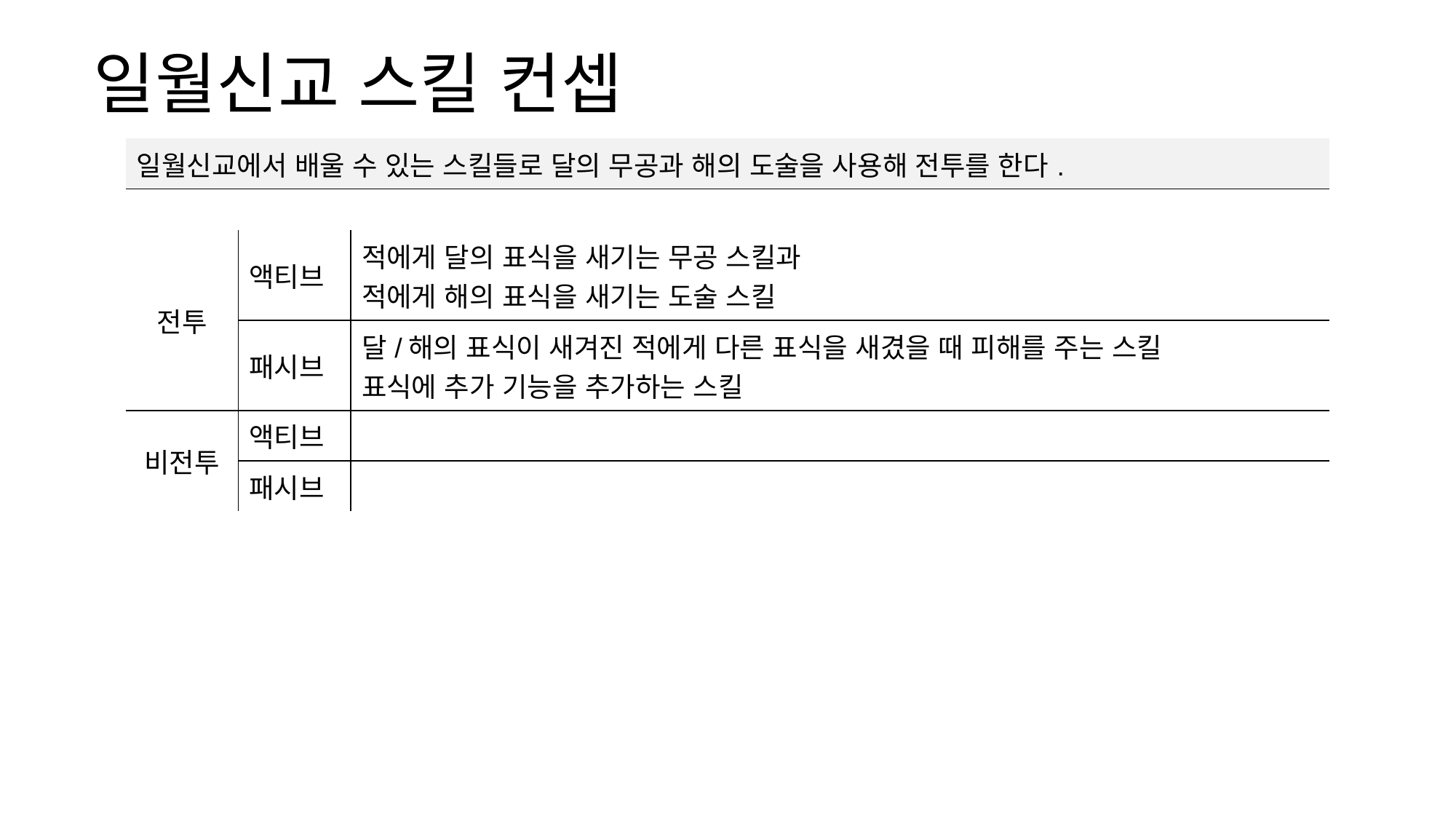

일월신교 스킬 컨셉
| 일월신교에서 배울 수 있는 스킬들로 달의 무공과 해의 도술을 사용해 전투를 한다. |  |  |
| --- | --- | --- |
|  |  |  |
| 전투 | 액티브 | 적에게 달의 표식을 새기는 무공 스킬과 적에게 해의 표식을 새기는 도술 스킬 |
|  | 패시브 | 달/해의 표식이 새겨진 적에게 다른 표식을 새겼을 때 피해를 주는 스킬 표식에 추가 기능을 추가하는 스킬 |
| 비전투 | 액티브 |  |
|  | 패시브 |  |